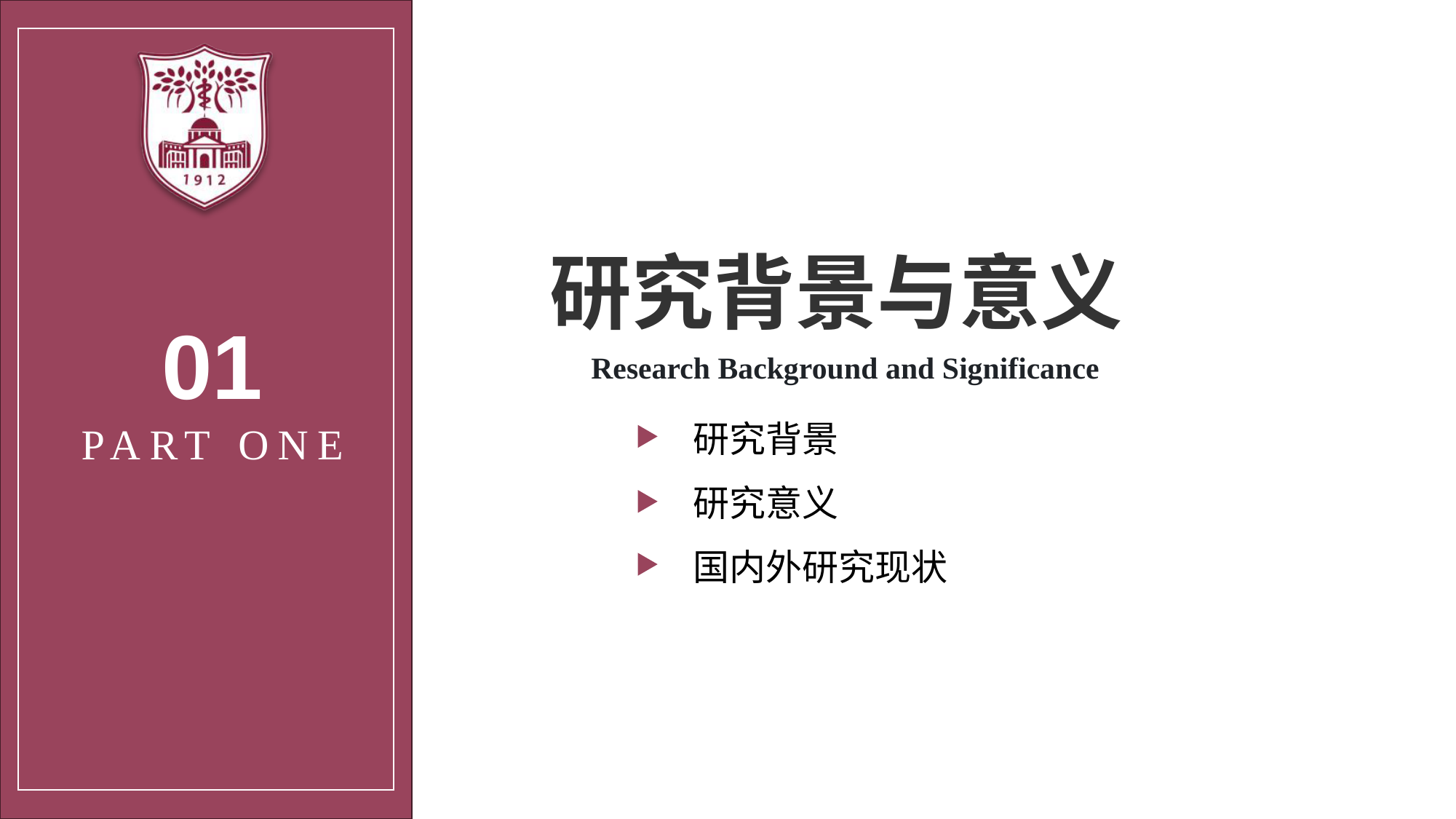

研究背景与意义
01
PART ONE
Research Background and Significance
研究背景

研究意义

国内外研究现状